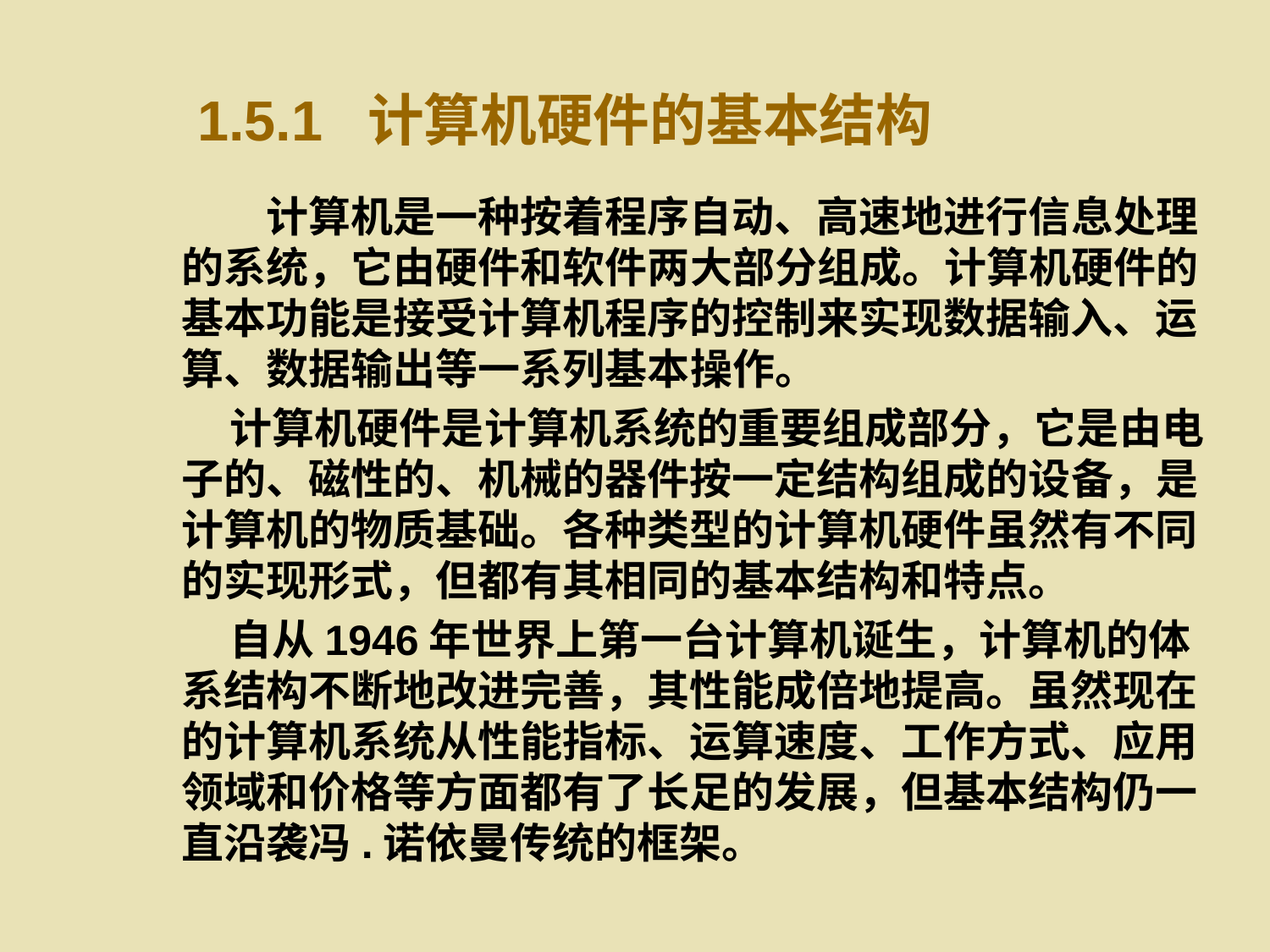

1.5.1  计算机硬件的基本结构

　　计算机是一种按着程序自动、高速地进行信息处理的系统，它由硬件和软件两大部分组成。计算机硬件的基本功能是接受计算机程序的控制来实现数据输入、运算、数据输出等一系列基本操作。
    计算机硬件是计算机系统的重要组成部分，它是由电子的、磁性的、机械的器件按一定结构组成的设备，是计算机的物质基础。各种类型的计算机硬件虽然有不同的实现形式，但都有其相同的基本结构和特点。
    自从1946年世界上第一台计算机诞生，计算机的体系结构不断地改进完善，其性能成倍地提高。虽然现在的计算机系统从性能指标、运算速度、工作方式、应用领域和价格等方面都有了长足的发展，但基本结构仍一直沿袭冯.诺依曼传统的框架。